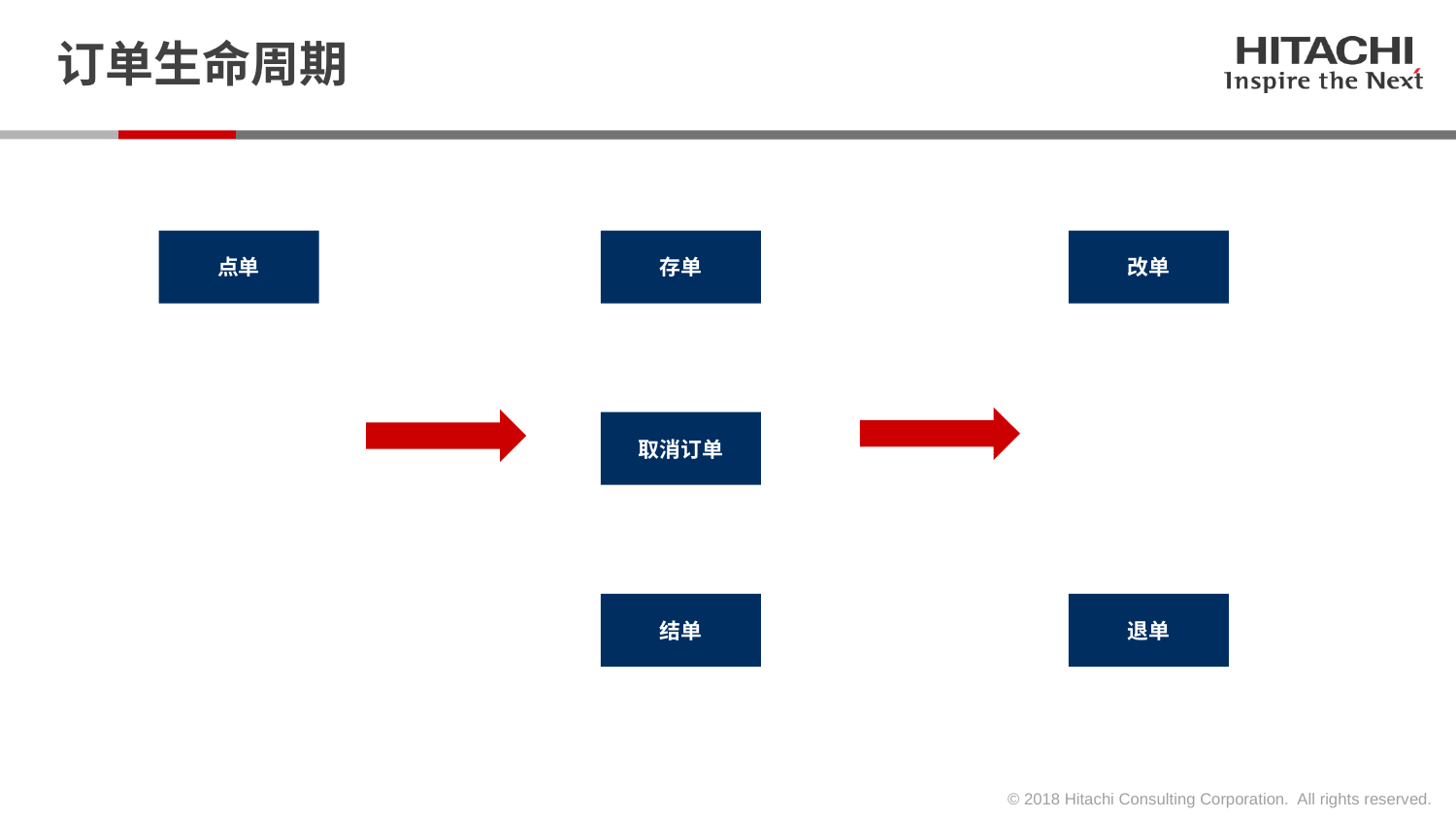

# 订单生命周期
点单
存单
改单

取消订单
结单
退单